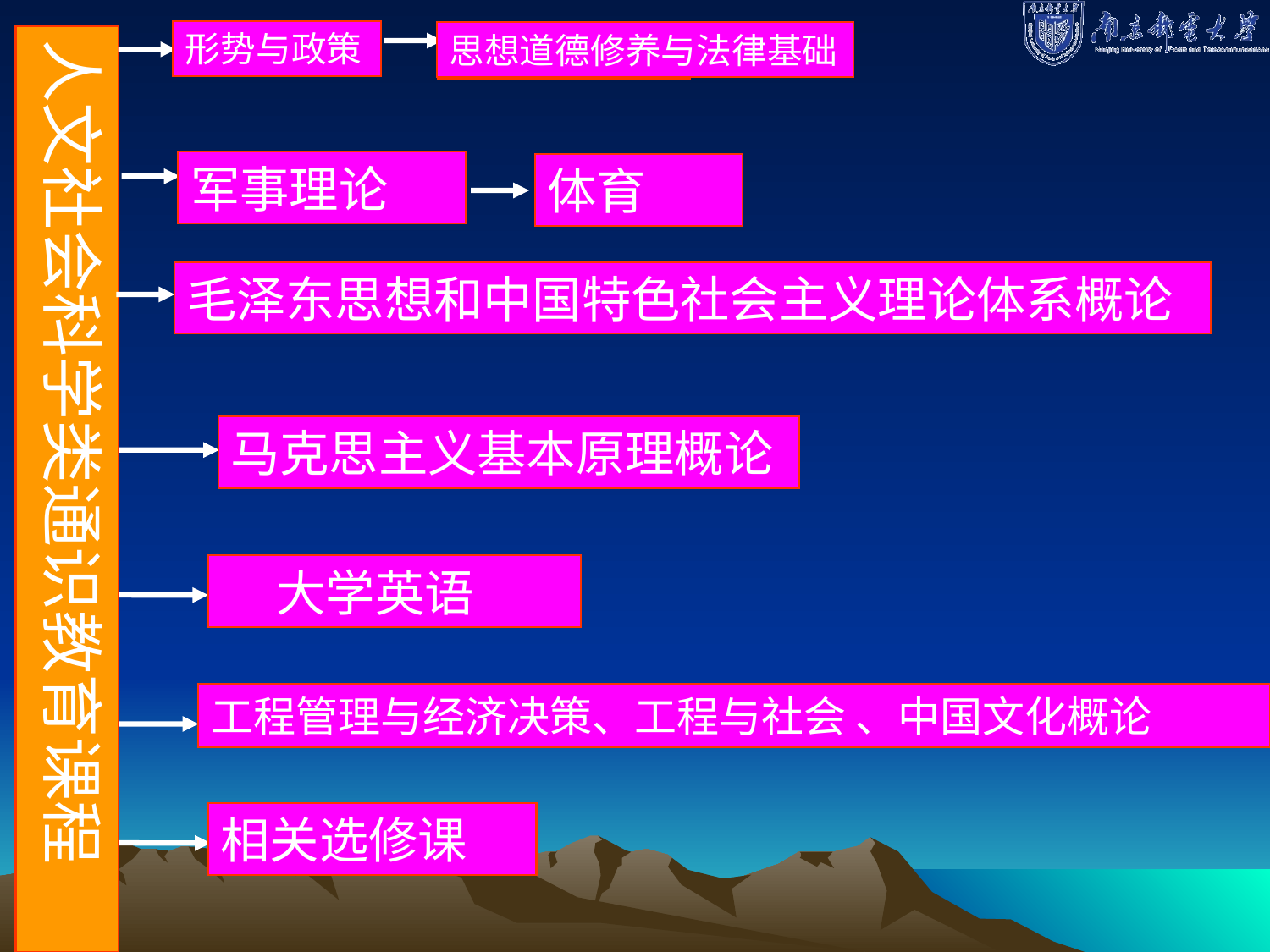

形势与政策
思想道德修养与法律基础
思想道德修养
思想道德修养
人文社会科学类通识教育课程

军事理论
体育

毛泽东思想和中国特色社会主义理论体系概论

马克思主义基本原理概论

    大学英语

工程管理与经济决策、工程与社会 、中国文化概论

相关选修课

22